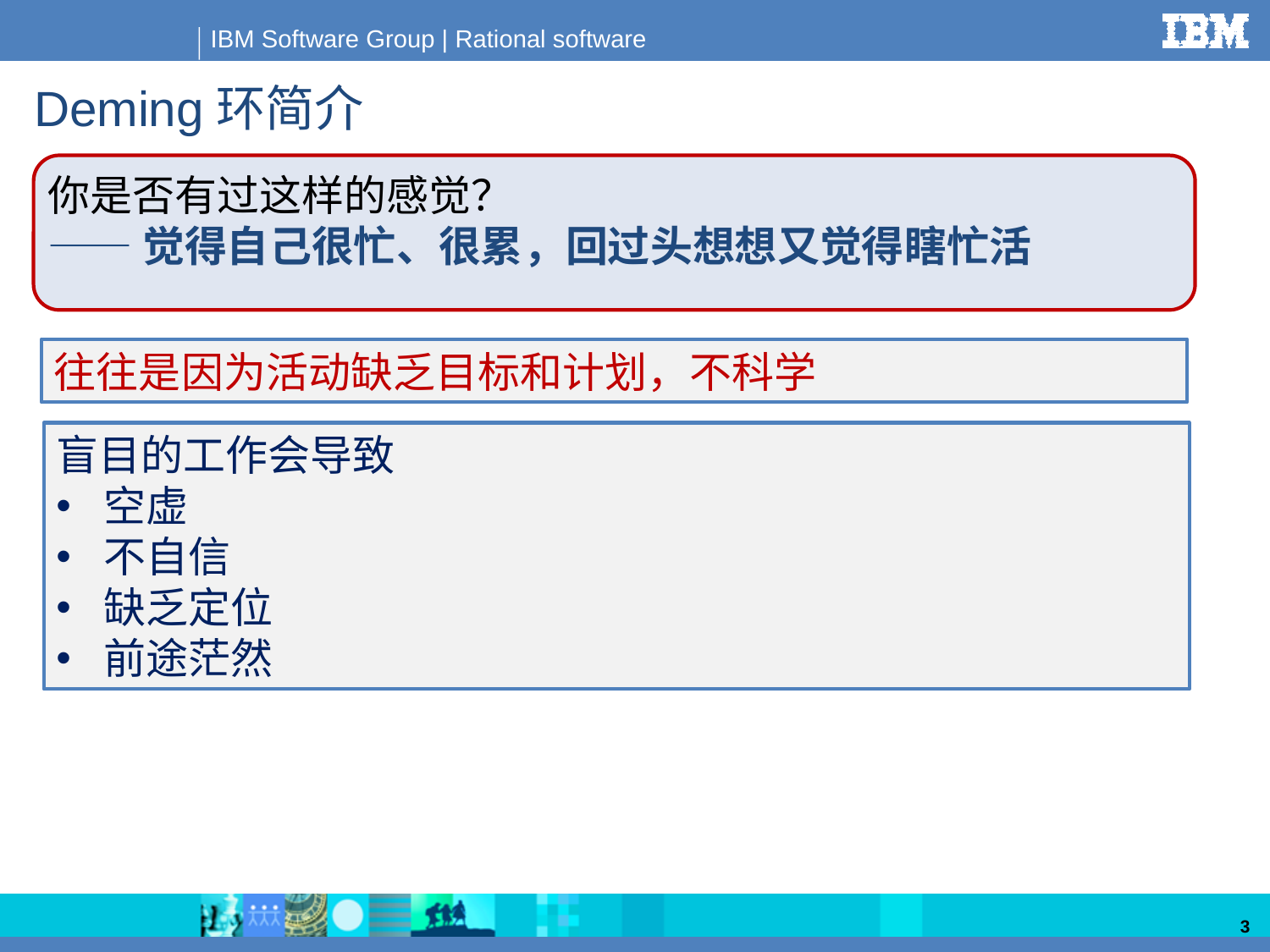

# Deming环简介
你是否有过这样的感觉？
——觉得自己很忙、很累，回过头想想又觉得瞎忙活
往往是因为活动缺乏目标和计划，不科学
盲目的工作会导致
空虚
不自信
缺乏定位
前途茫然
3